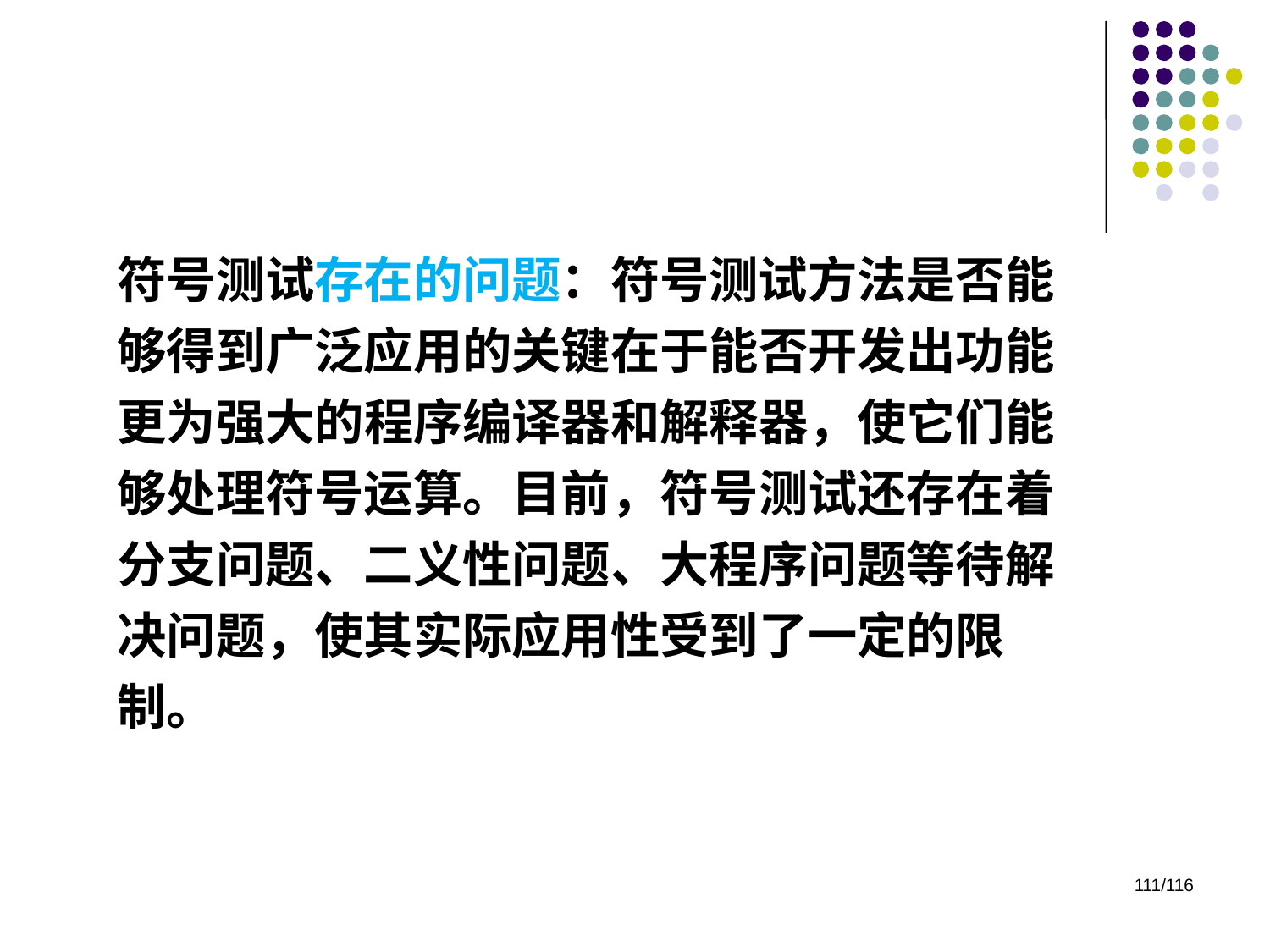

符号测试存在的问题：符号测试方法是否能够得到广泛应用的关键在于能否开发出功能更为强大的程序编译器和解释器，使它们能够处理符号运算。目前，符号测试还存在着分支问题、二义性问题、大程序问题等待解决问题，使其实际应用性受到了一定的限制。

111/116